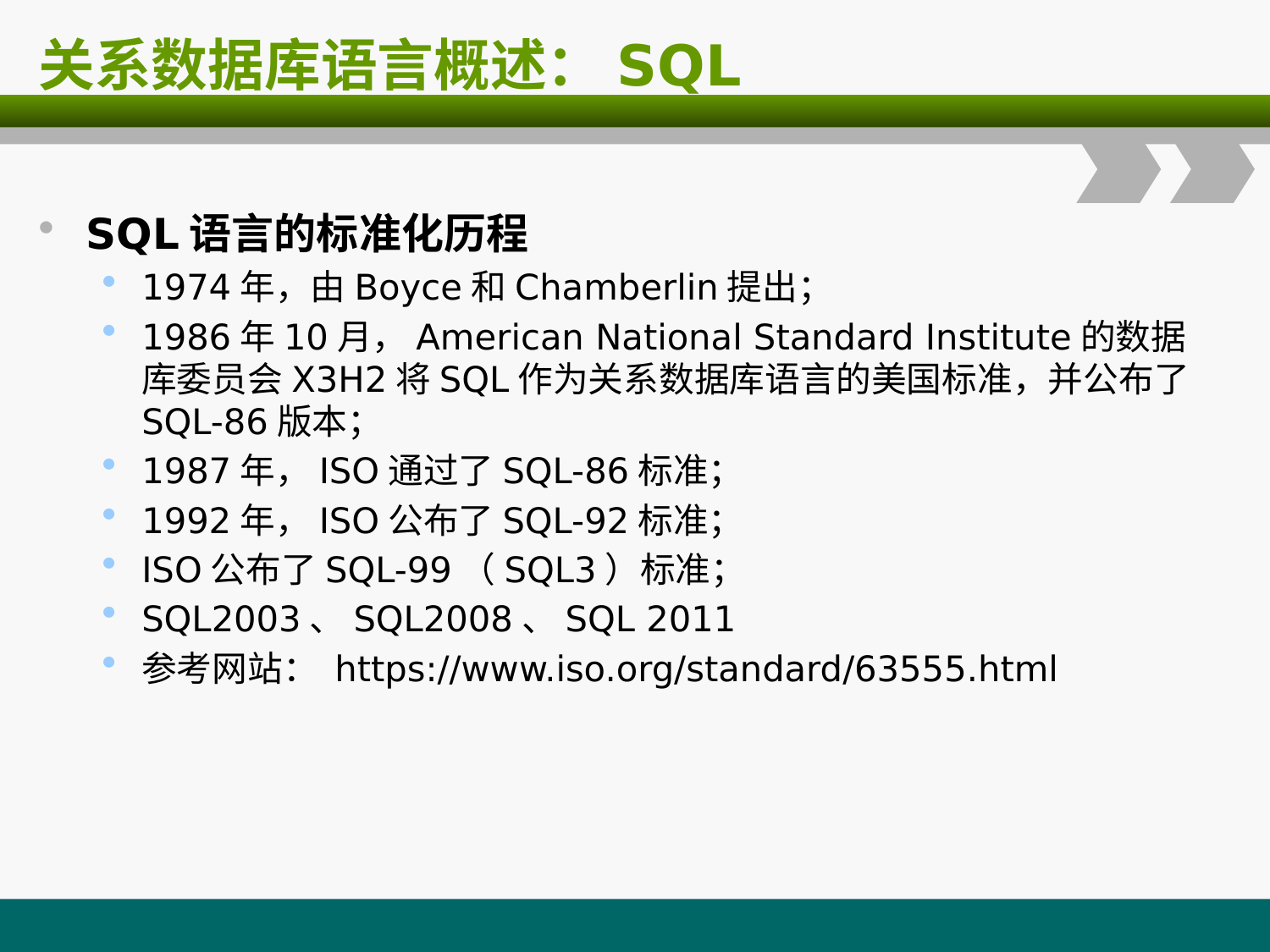

# 关系数据库语言概述：SQL
SQL语言的标准化历程
1974年，由Boyce和Chamberlin提出；
1986年10月，American National Standard Institute的数据库委员会X3H2将SQL作为关系数据库语言的美国标准，并公布了SQL-86版本；
1987年，ISO通过了SQL-86标准；
1992年，ISO公布了SQL-92标准；
ISO公布了SQL-99（SQL3）标准；
SQL2003、SQL2008、SQL 2011
参考网站： https://www.iso.org/standard/63555.html